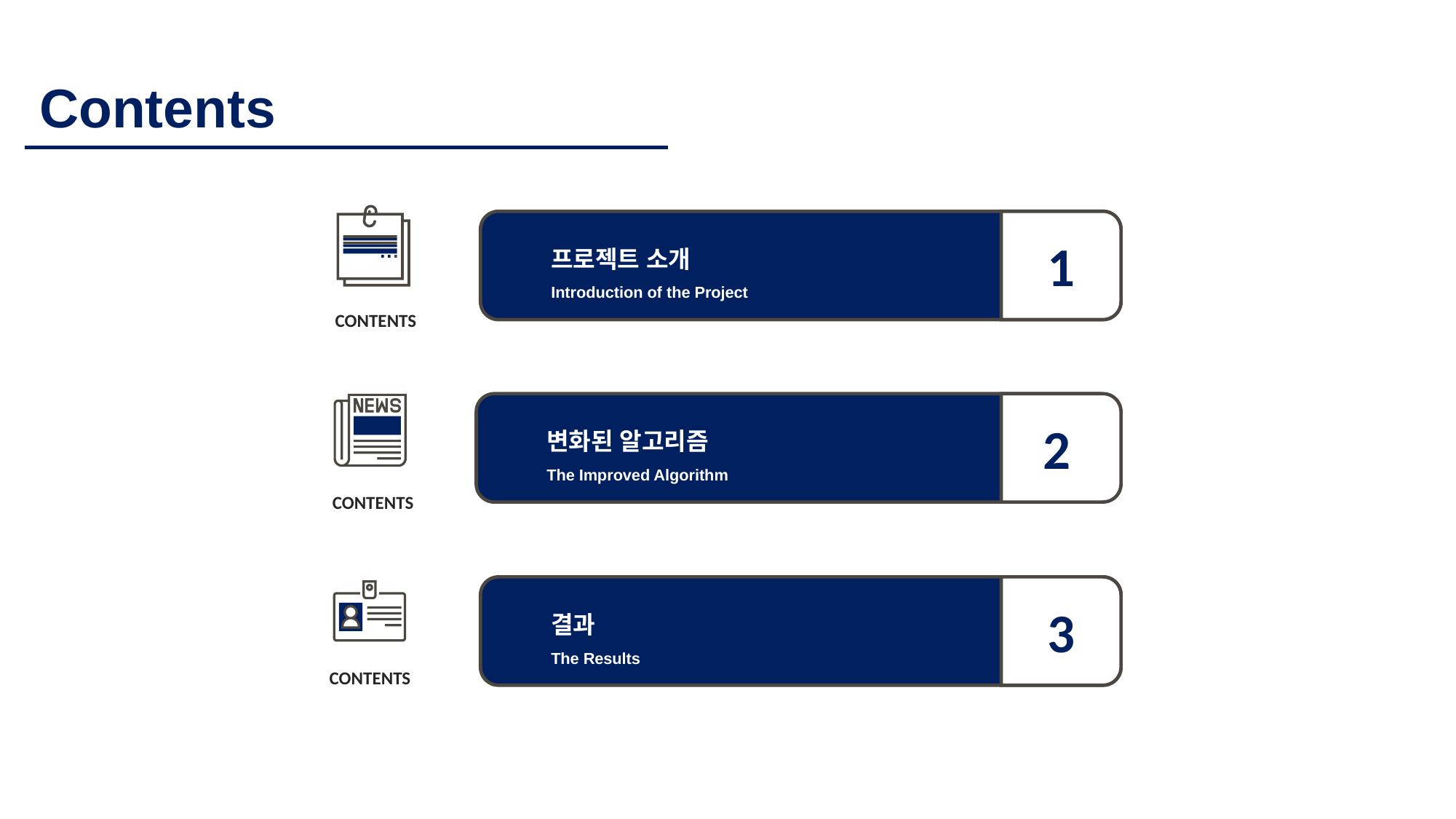

Contents

프로젝트 소개
Introduction of the Project
1
CONTENTS

변화된 알고리즘
The Improved Algorithm
2
CONTENTS

결과
The Results

3
CONTENTS